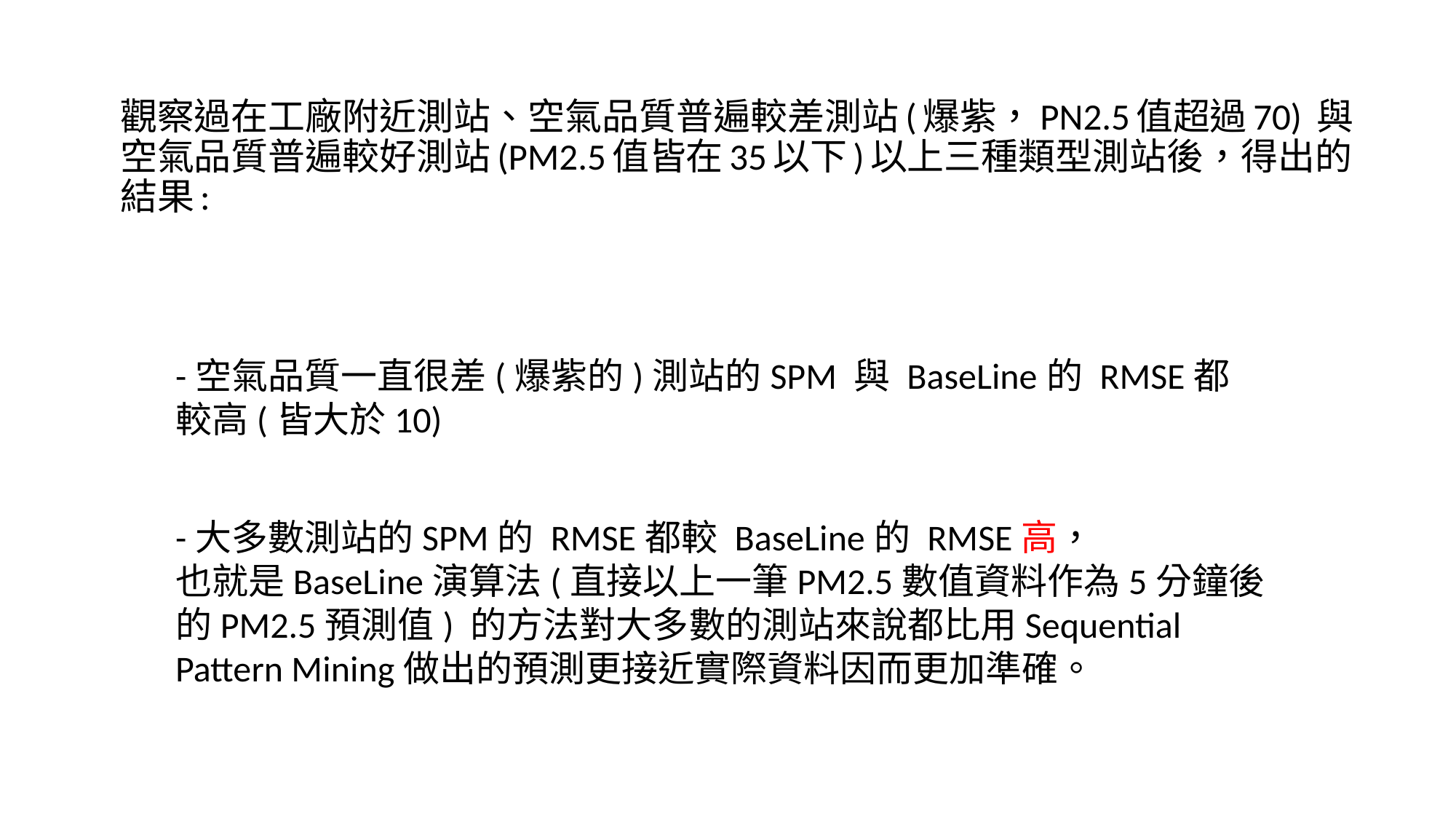

# 觀察過在工廠附近測站、空氣品質普遍較差測站(爆紫，PN2.5值超過70) 與 空氣品質普遍較好測站(PM2.5值皆在35以下)以上三種類型測站後，得出的結果:
-空氣品質一直很差(爆紫的)測站的SPM 與 BaseLine的 RMSE都較高(皆大於10)
-大多數測站的SPM的 RMSE都較 BaseLine的 RMSE高，
也就是BaseLine演算法(直接以上一筆PM2.5數值資料作為5分鐘後的PM2.5預測值) 的方法對大多數的測站來說都比用Sequential Pattern Mining做出的預測更接近實際資料因而更加準確。